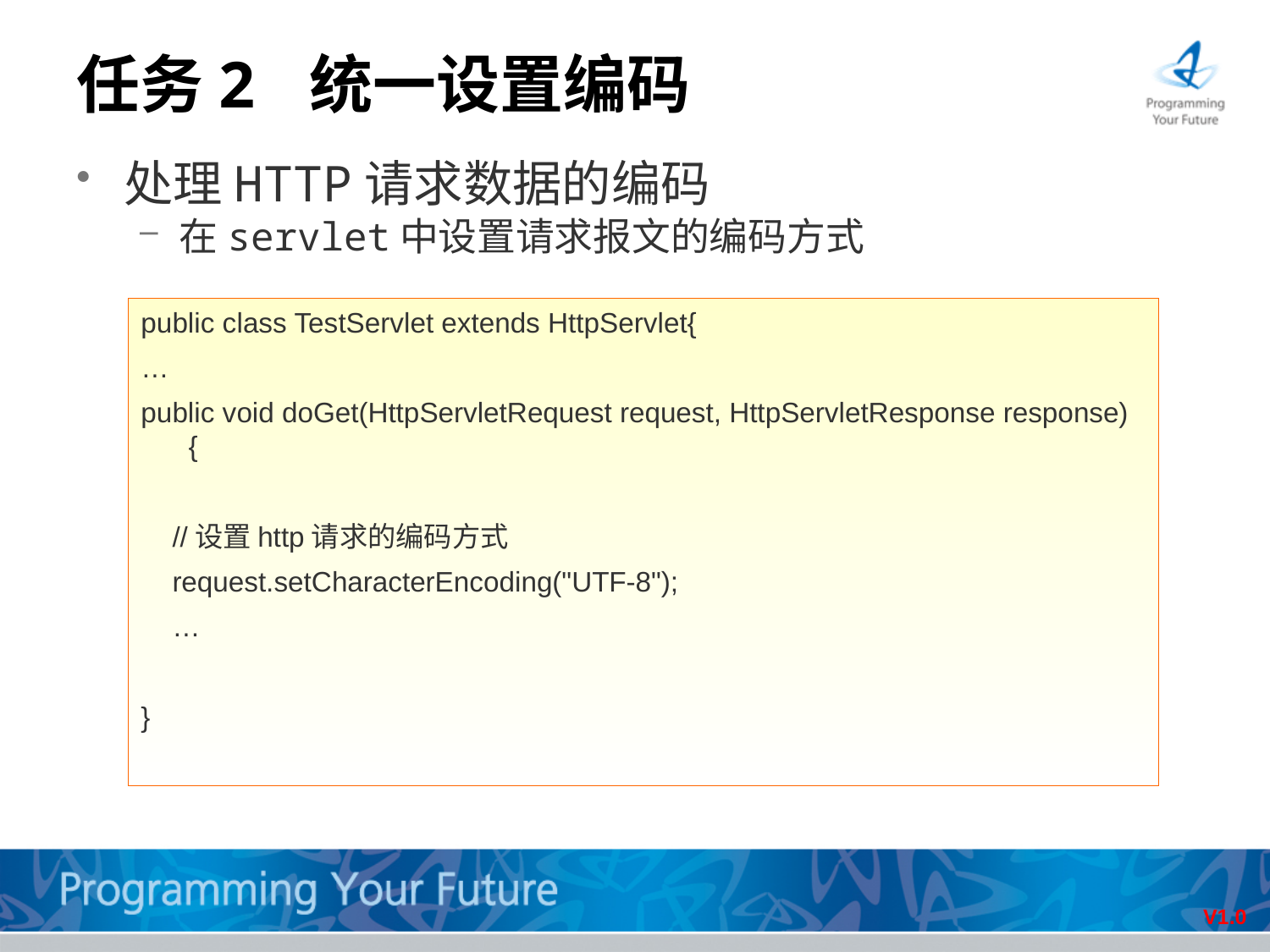

# 任务2 统一设置编码
处理HTTP请求数据的编码
在servlet中设置请求报文的编码方式
public class TestServlet extends HttpServlet{
…
public void doGet(HttpServletRequest request, HttpServletResponse response) {

    //设置http请求的编码方式
    request.setCharacterEncoding("UTF-8");
    …

}